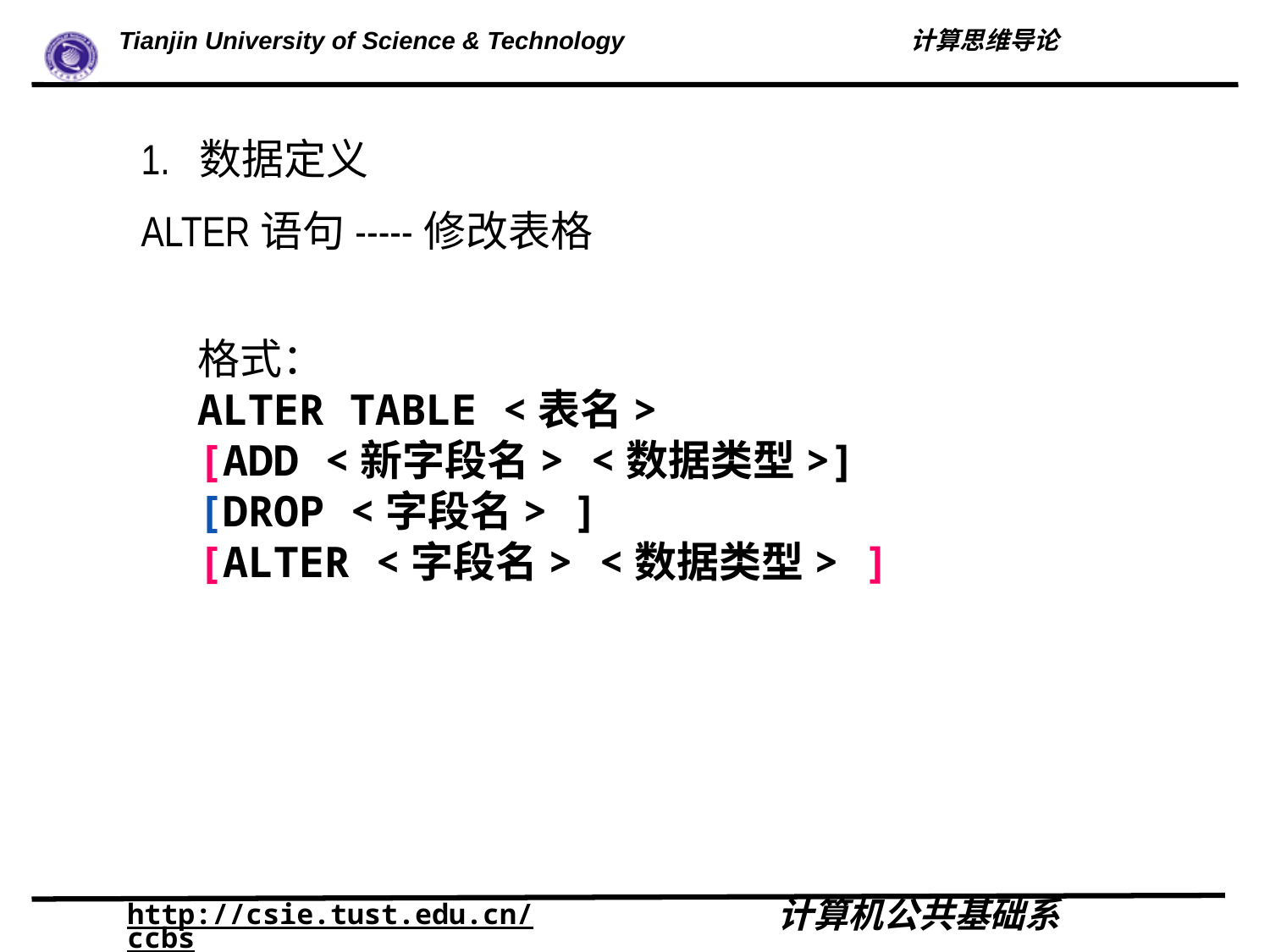

1.  数据定义
ALTER语句-----修改表格
格式：
ALTER TABLE <表名>
[ADD <新字段名> <数据类型>]
[DROP <字段名> ]
[ALTER <字段名> <数据类型> ]